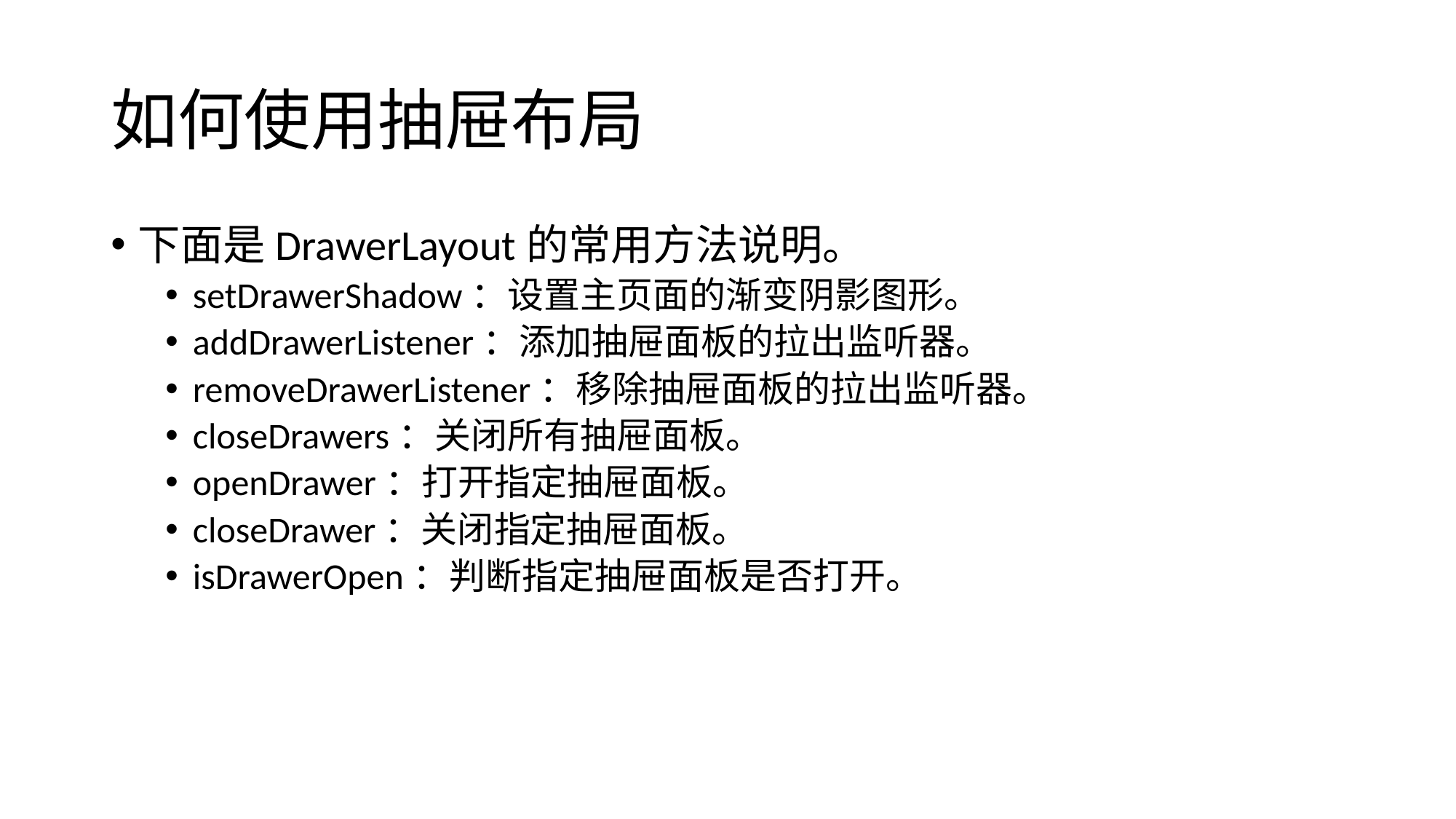

# 如何使用抽屉布局
下面是DrawerLayout的常用方法说明。
setDrawerShadow：设置主页面的渐变阴影图形。
addDrawerListener：添加抽屉面板的拉出监听器。
removeDrawerListener：移除抽屉面板的拉出监听器。
closeDrawers：关闭所有抽屉面板。
openDrawer：打开指定抽屉面板。
closeDrawer：关闭指定抽屉面板。
isDrawerOpen：判断指定抽屉面板是否打开。